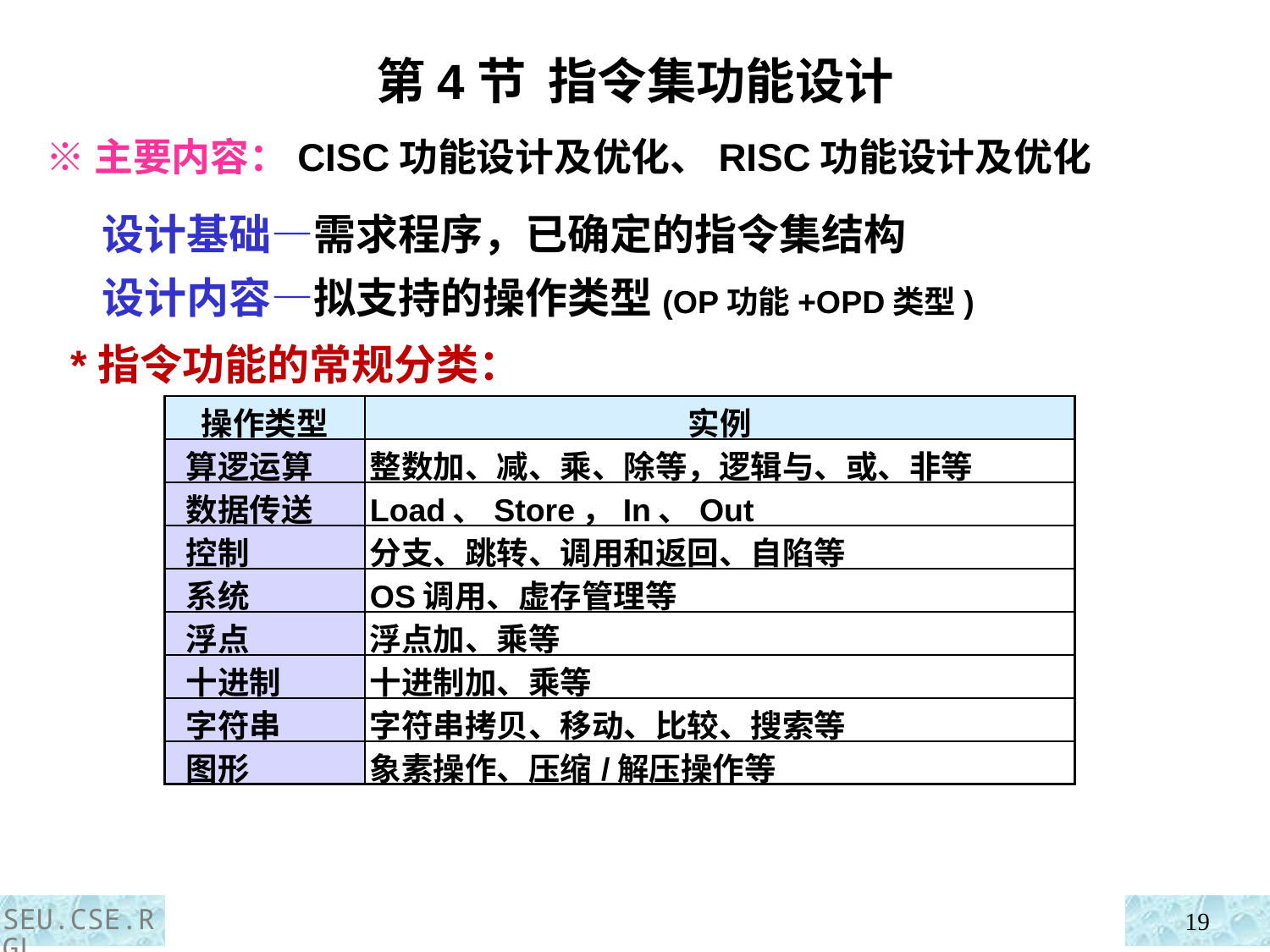

第4节  指令集功能设计
 ※主要内容：CISC功能设计及优化、RISC功能设计及优化
     设计基础—需求程序，已确定的指令集结构
     设计内容—拟支持的操作类型(OP功能+OPD类型)
  *指令功能的常规分类：
| 操作类型 | 实例 |
| --- | --- |
| 算逻运算 | 整数加、减、乘、除等，逻辑与、或、非等 |
| 数据传送 | Load、Store，In、Out |
| 控制 | 分支、跳转、调用和返回、自陷等 |
| 系统 | OS调用、虚存管理等 |
| 浮点 | 浮点加、乘等 |
| 十进制 | 十进制加、乘等 |
| 字符串 | 字符串拷贝、移动、比较、搜索等 |
| 图形 | 象素操作、压缩/解压操作等 |
SEU.CSE.RGL
19